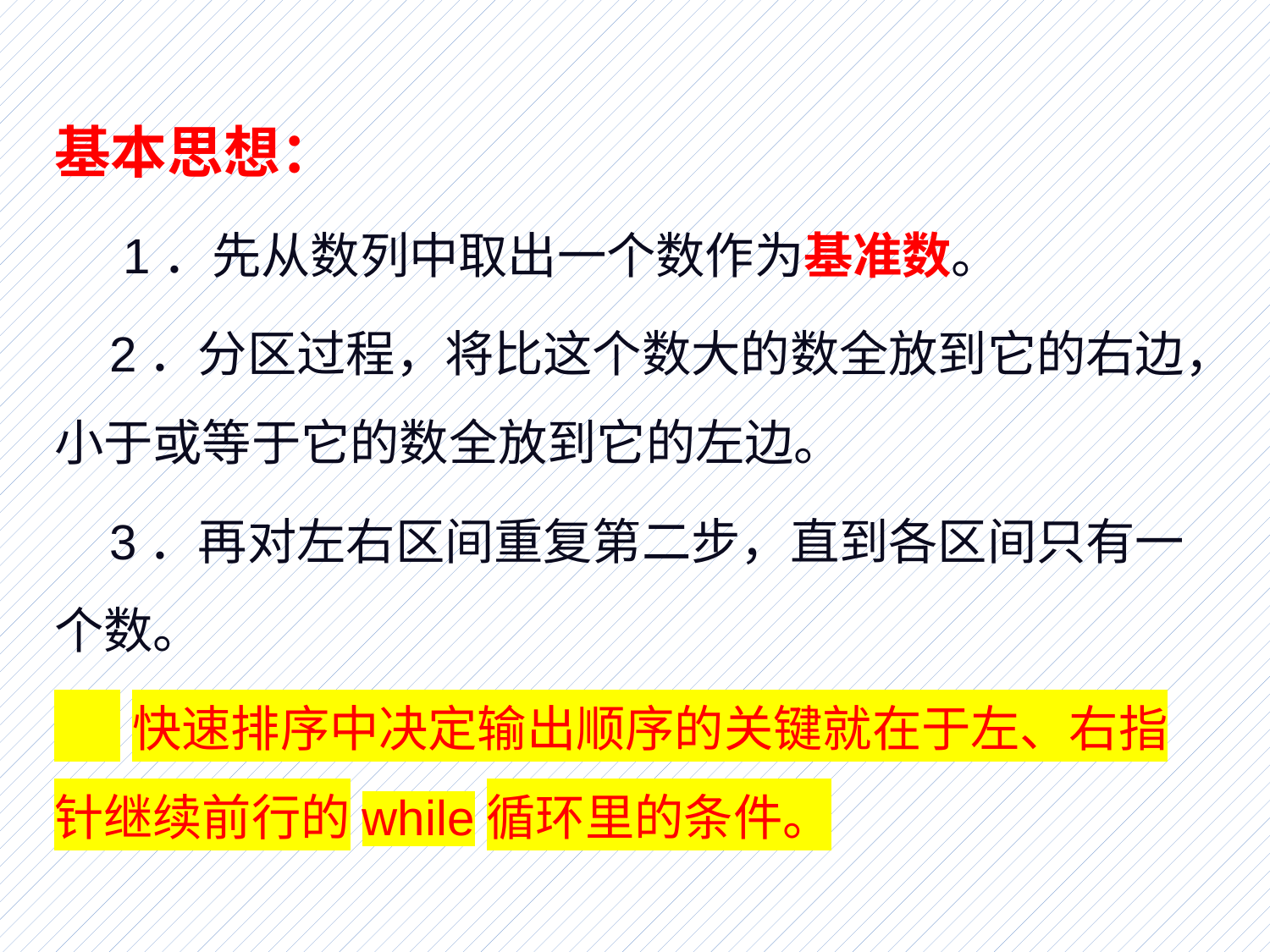

基本思想：
     1．先从数列中取出一个数作为基准数。
    2．分区过程，将比这个数大的数全放到它的右边，小于或等于它的数全放到它的左边。
    3．再对左右区间重复第二步，直到各区间只有一个数。
      快速排序中决定输出顺序的关键就在于左、右指针继续前行的while循环里的条件。